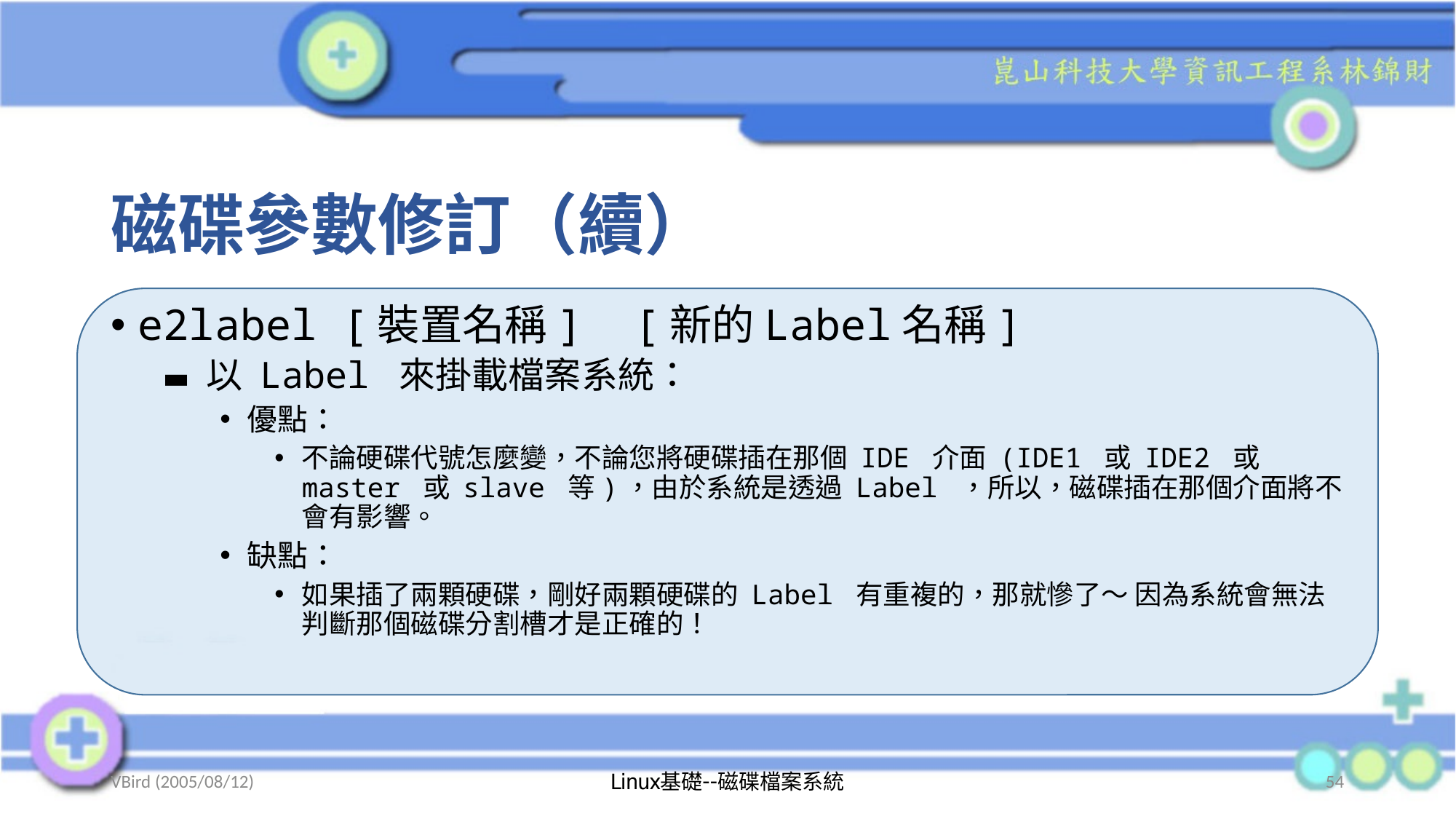

# 磁碟參數修訂（續）

e2label [裝置名稱]  [新的Label名稱]
以 Label 來掛載檔案系統：
優點：
不論硬碟代號怎麼變，不論您將硬碟插在那個 IDE 介面 (IDE1 或 IDE2 或 master 或 slave 等)，由於系統是透過 Label ，所以，磁碟插在那個介面將不會有影響。
缺點：
如果插了兩顆硬碟，剛好兩顆硬碟的 Label 有重複的，那就慘了～ 因為系統會無法判斷那個磁碟分割槽才是正確的！
VBird (2005/08/12)
Linux基礎--磁碟檔案系統
54